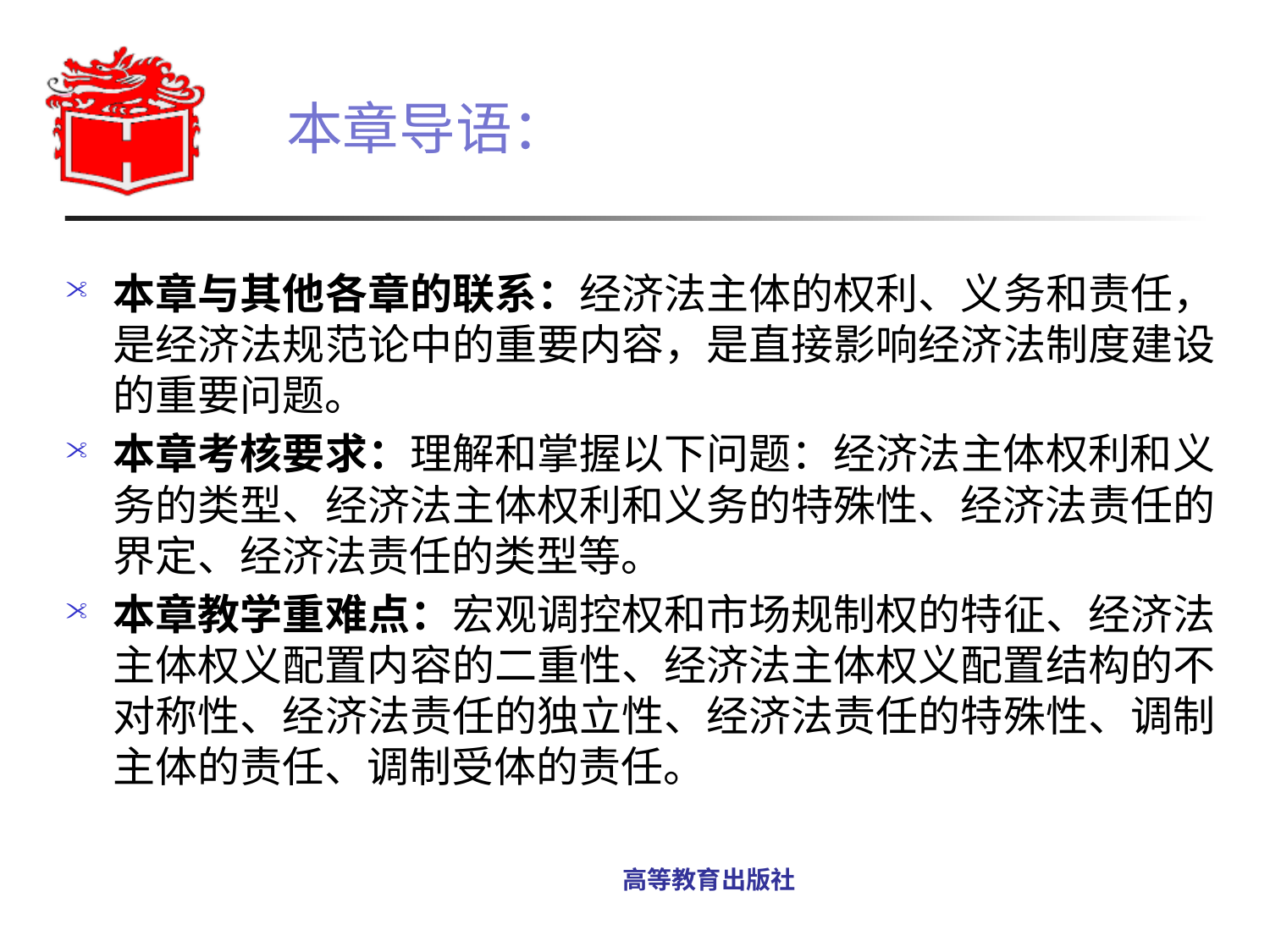

# 本章导语：

本章与其他各章的联系：经济法主体的权利、义务和责任，是经济法规范论中的重要内容，是直接影响经济法制度建设的重要问题。
本章考核要求：理解和掌握以下问题：经济法主体权利和义务的类型、经济法主体权利和义务的特殊性、经济法责任的界定、经济法责任的类型等。
本章教学重难点：宏观调控权和市场规制权的特征、经济法主体权义配置内容的二重性、经济法主体权义配置结构的不对称性、经济法责任的独立性、经济法责任的特殊性、调制主体的责任、调制受体的责任。

高等教育出版社